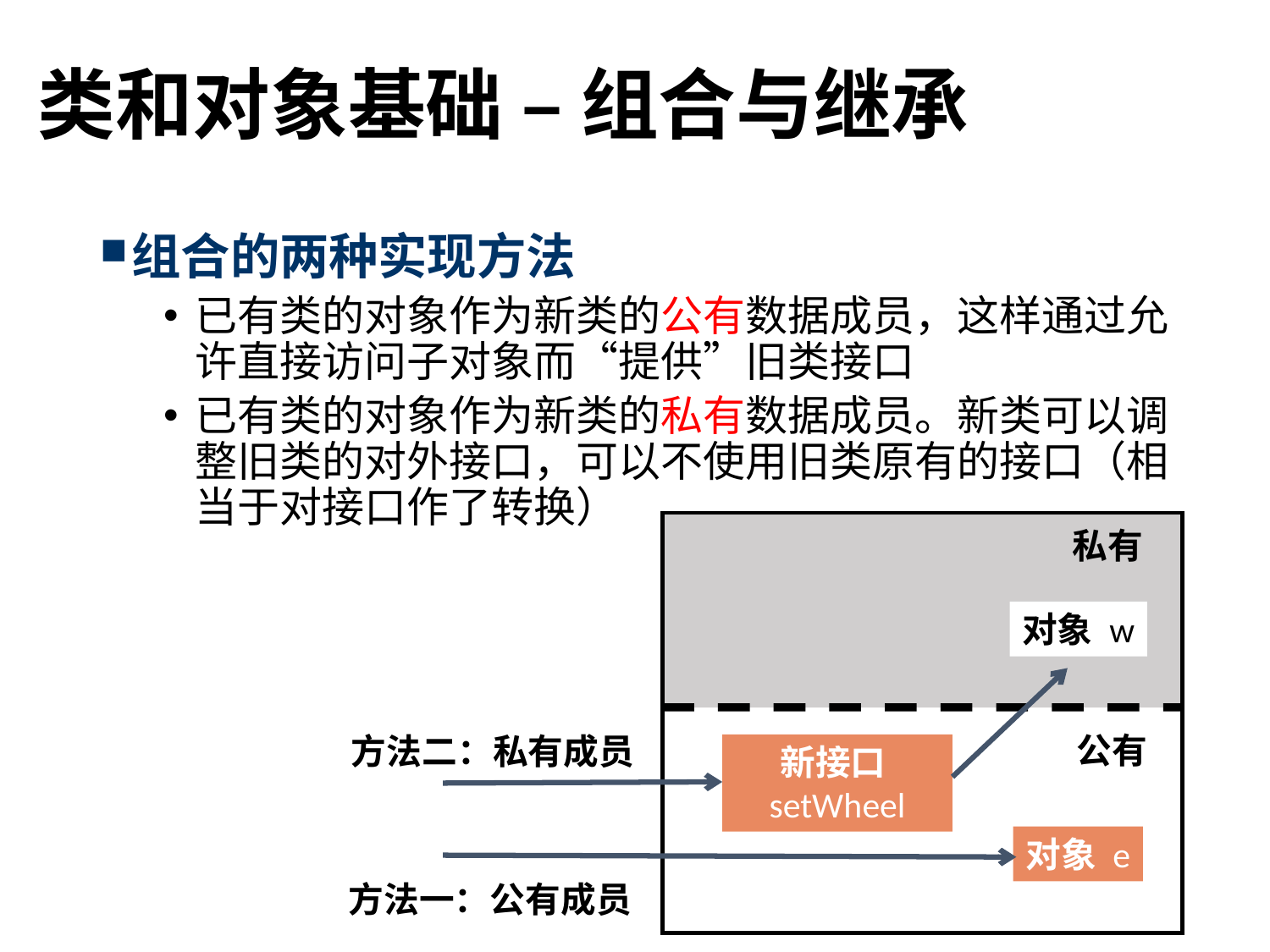

# 类和对象基础 – 组合与继承
组合的两种实现方法
已有类的对象作为新类的公有数据成员，这样通过允许直接访问子对象而“提供”旧类接口
已有类的对象作为新类的私有数据成员。新类可以调整旧类的对外接口，可以不使用旧类原有的接口（相当于对接口作了转换）

私有
对象 w

公有
方法二：私有成员
新接口setWheel

对象 e

方法一：公有成员